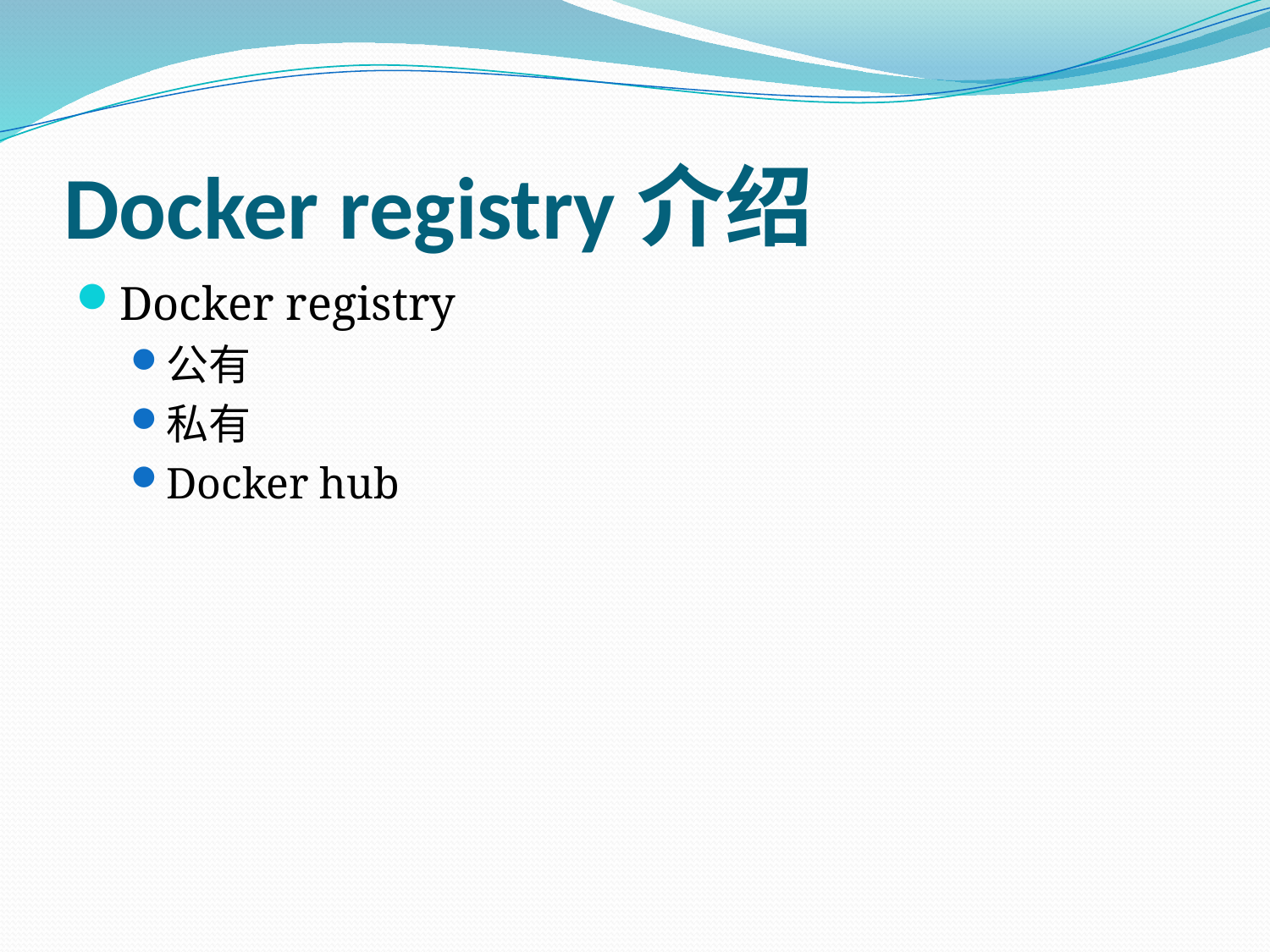

# Docker registry介绍
Docker registry
公有
私有
Docker hub